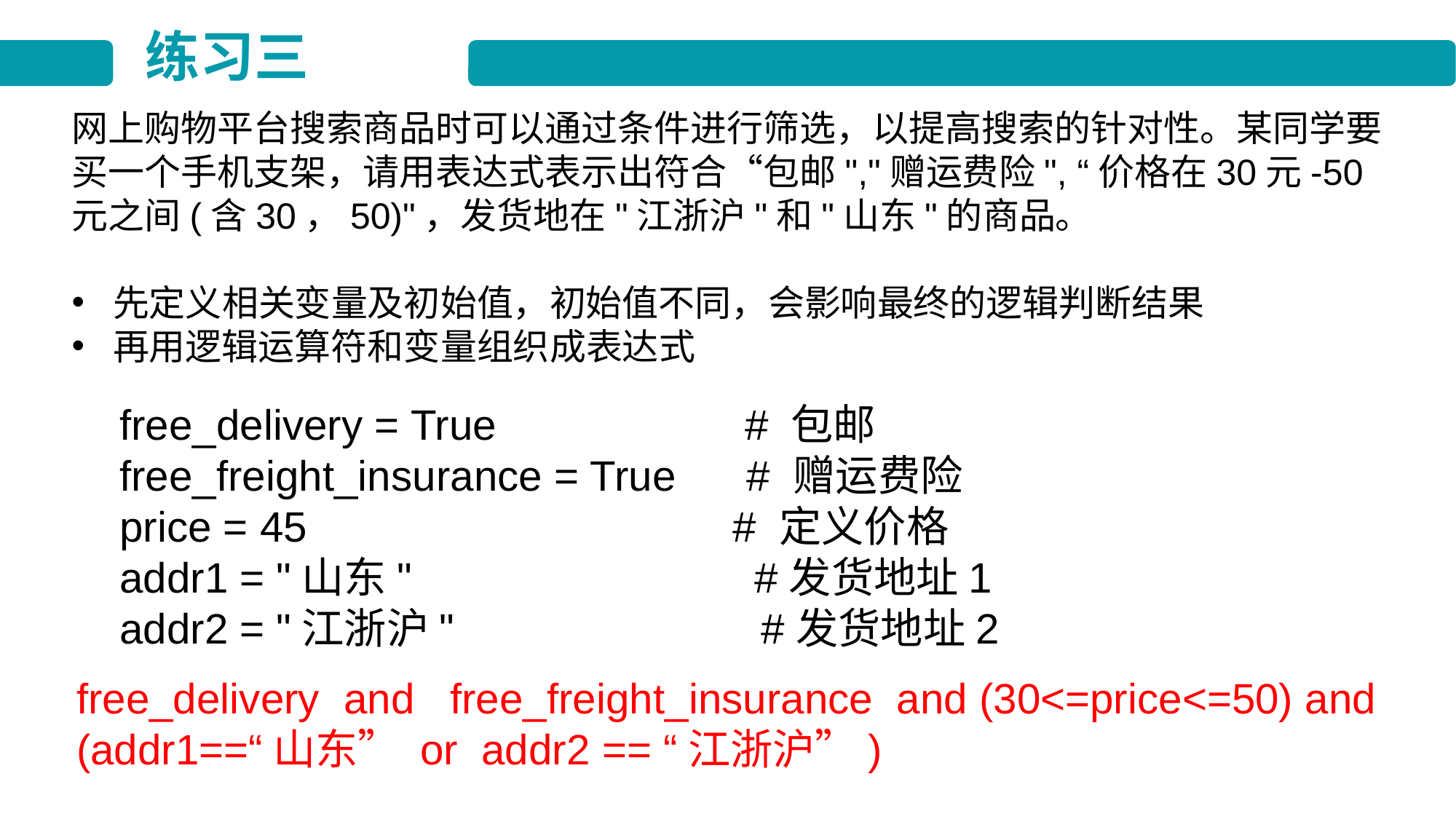

练习三

网上购物平台搜索商品时可以通过条件进行筛选，以提高搜索的针对性。某同学要买一个手机支架，请用表达式表示出符合“包邮","赠运费险", “价格在30元-50元之间(含30，50)"，发货地在"江浙沪"和"山东"的商品。

先定义相关变量及初始值，初始值不同，会影响最终的逻辑判断结果
再用逻辑运算符和变量组织成表达式
free_delivery = True                     # 包邮
free_freight_insurance = True      # 赠运费险
price = 45                                    # 定义价格
addr1 = "山东"                             #发货地址1
addr2 = "江浙沪"                          #发货地址2
free_delivery  and   free_freight_insurance  and (30<=price<=50) and (addr1==“山东” or  addr2 == “江浙沪”)